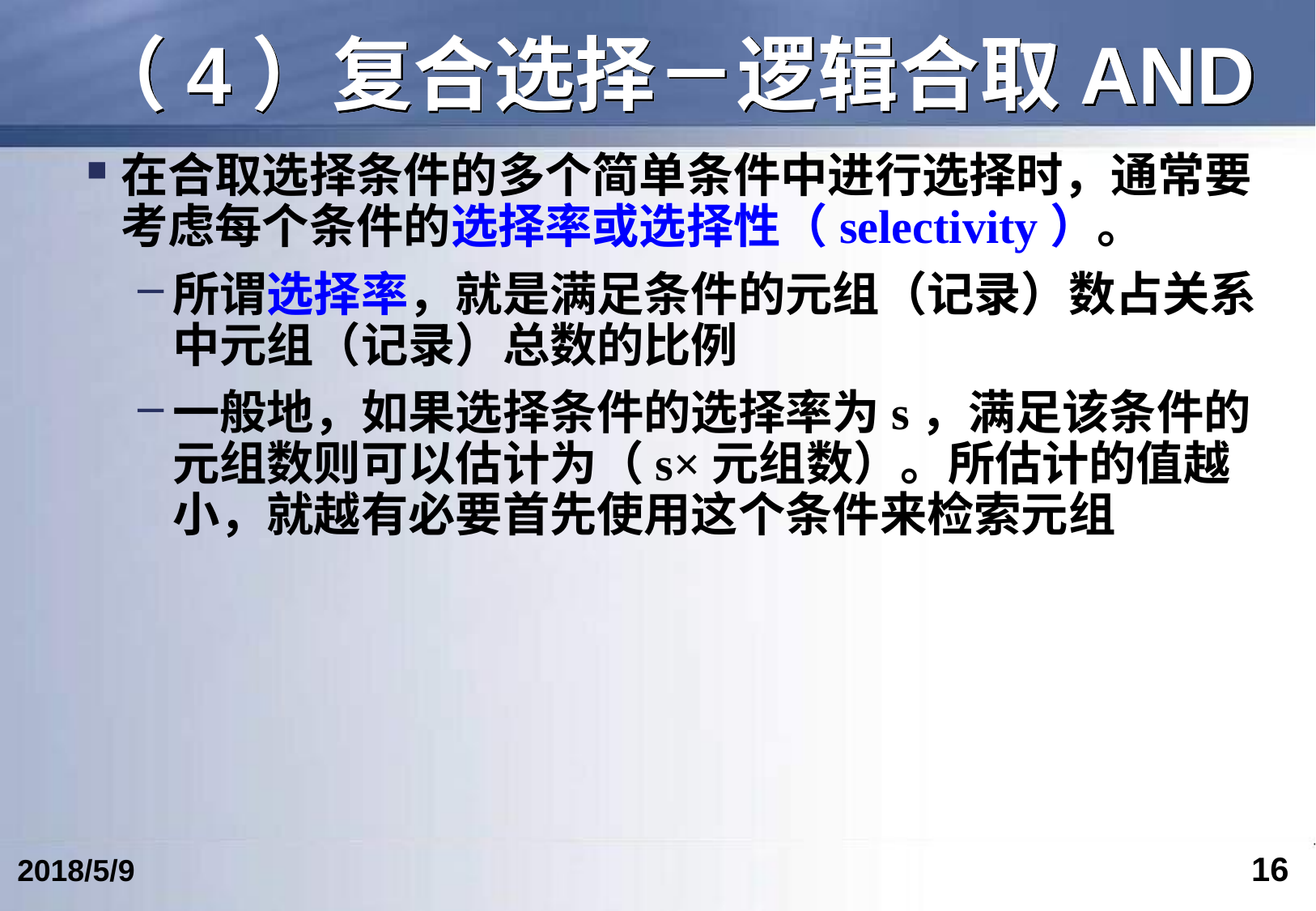

# （4）复合选择－逻辑合取AND
在合取选择条件的多个简单条件中进行选择时，通常要考虑每个条件的选择率或选择性（selectivity）。
所谓选择率，就是满足条件的元组（记录）数占关系中元组（记录）总数的比例
一般地，如果选择条件的选择率为s，满足该条件的元组数则可以估计为（s×元组数）。所估计的值越小，就越有必要首先使用这个条件来检索元组
16
2018/5/9